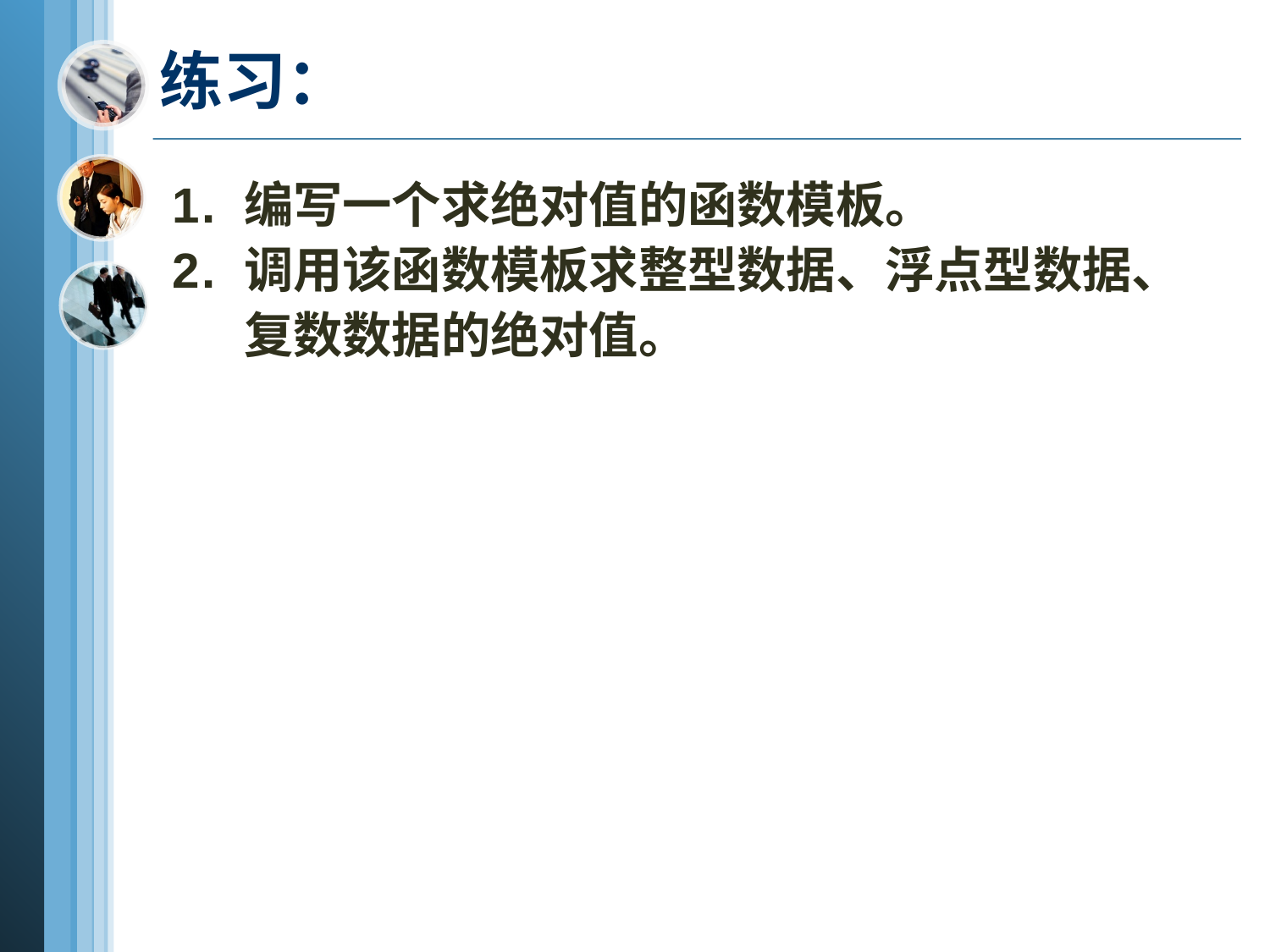

# 练习：
编写一个求绝对值的函数模板。
调用该函数模板求整型数据、浮点型数据、复数数据的绝对值。